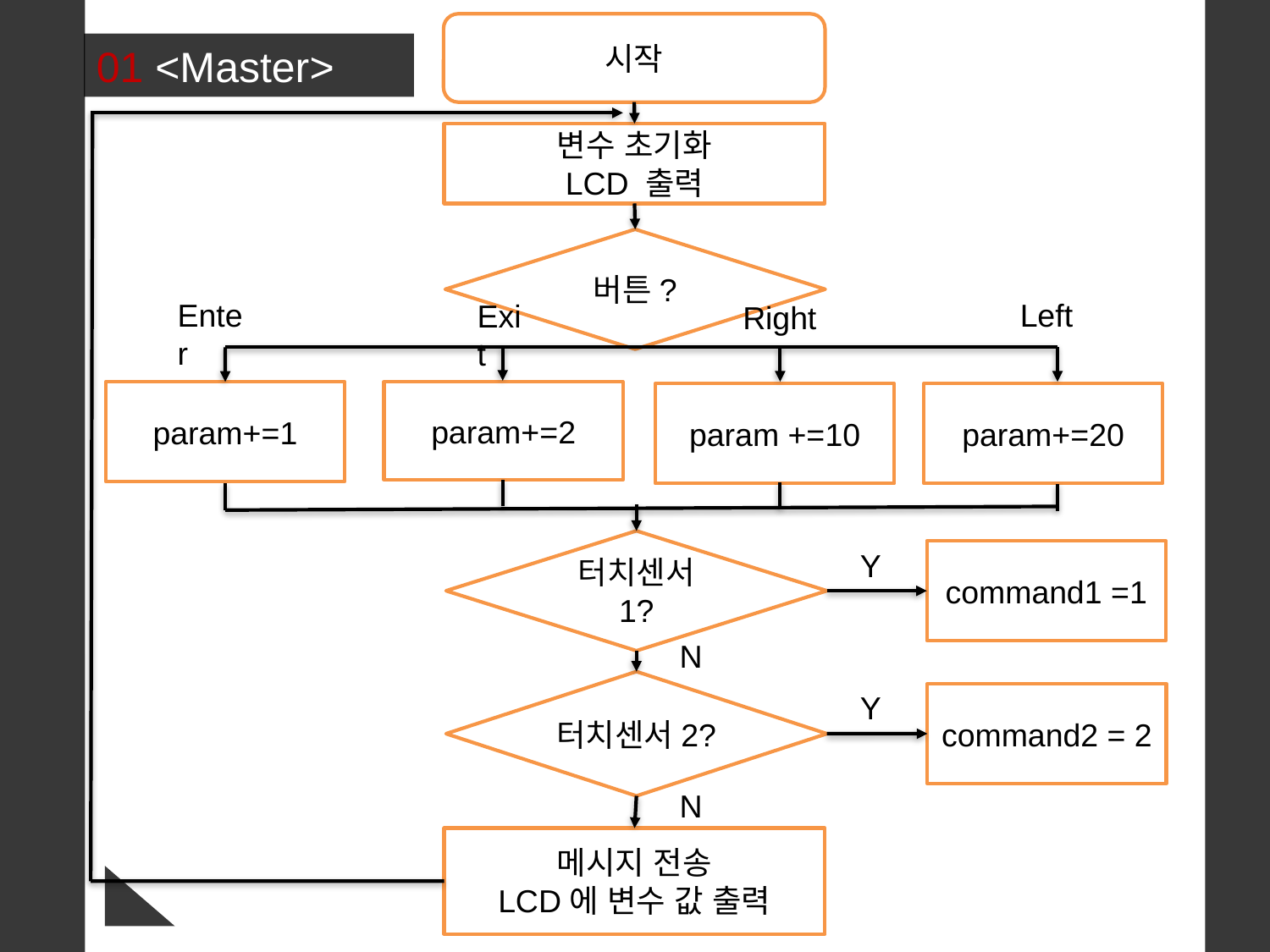

시작
01 <Master>
변수 초기화
LCD 출력
버튼?
Enter
Left
Exit
Right
param+=1
param+=2
param +=10
param+=20
터치센서 1?
Y
command1 =1
N
터치센서2?
Y
command2 = 2
N
메시지 전송
LCD에 변수 값 출력